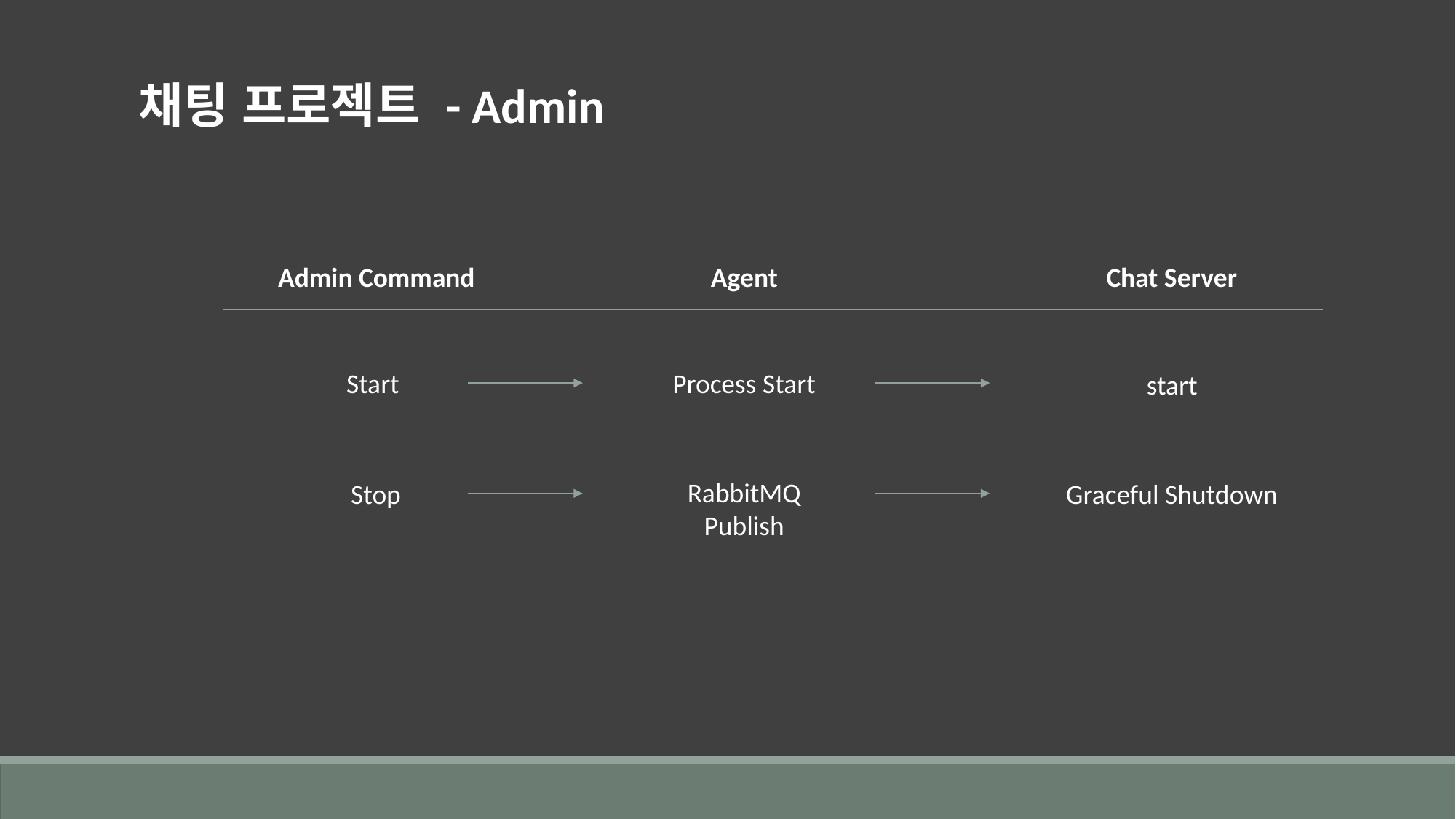

채팅 프로젝트 - Admin
Admin Command
Agent
Chat Server
Start
Process Start
start
RabbitMQ Publish
Stop
Graceful Shutdown